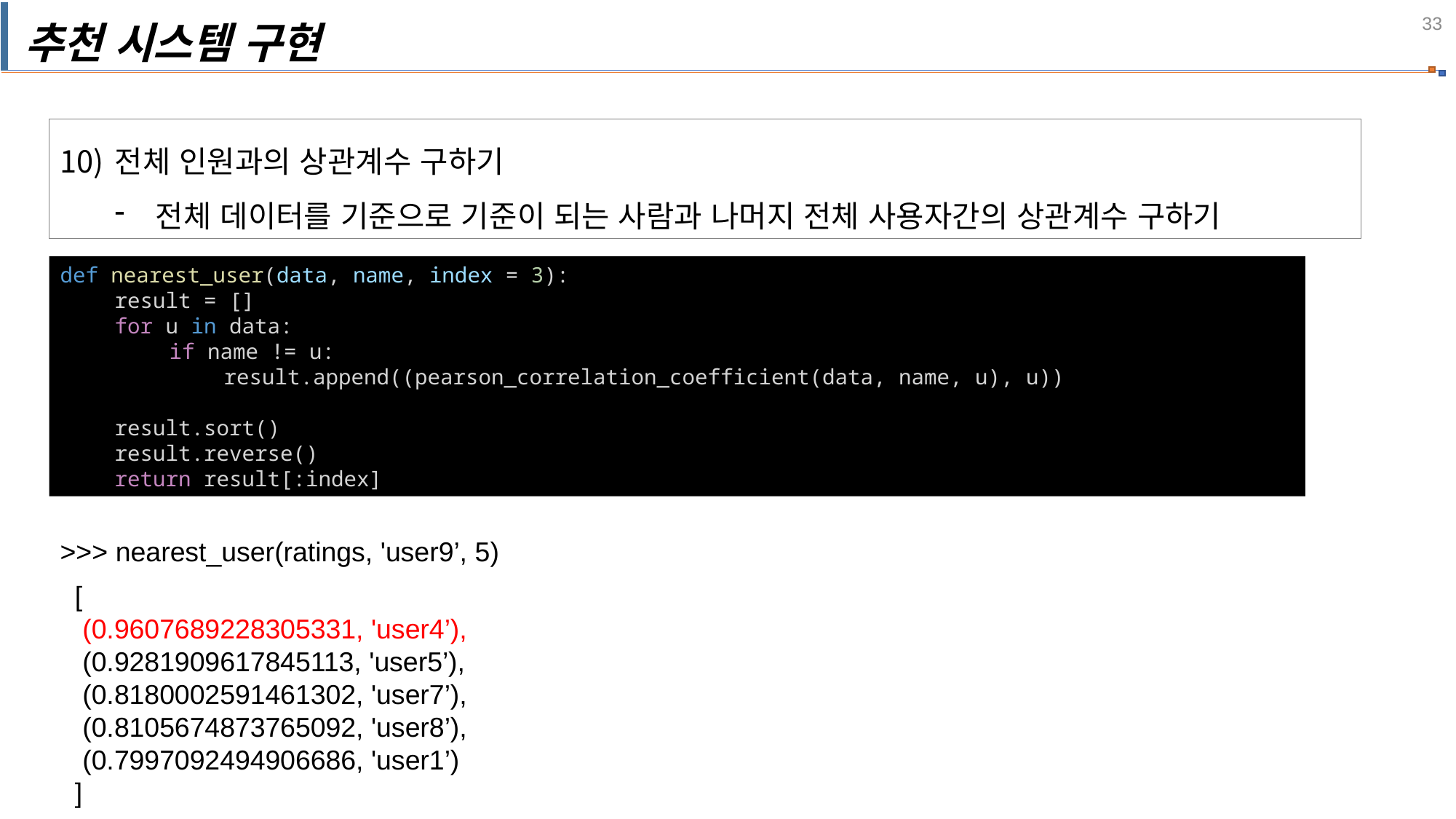

추천 시스템 구현
전체 인원과의 상관계수 구하기
전체 데이터를 기준으로 기준이 되는 사람과 나머지 전체 사용자간의 상관계수 구하기
def nearest_user(data, name, index = 3):
result = []
for u in data:
if name != u:
result.append((pearson_correlation_coefficient(data, name, u), u))

result.sort()
result.reverse()
return result[:index]
>>> nearest_user(ratings, 'user9’, 5)
[
 (0.9607689228305331, 'user4’),
 (0.9281909617845113, 'user5’),
 (0.8180002591461302, 'user7’),
 (0.8105674873765092, 'user8’),
 (0.7997092494906686, 'user1’)
]